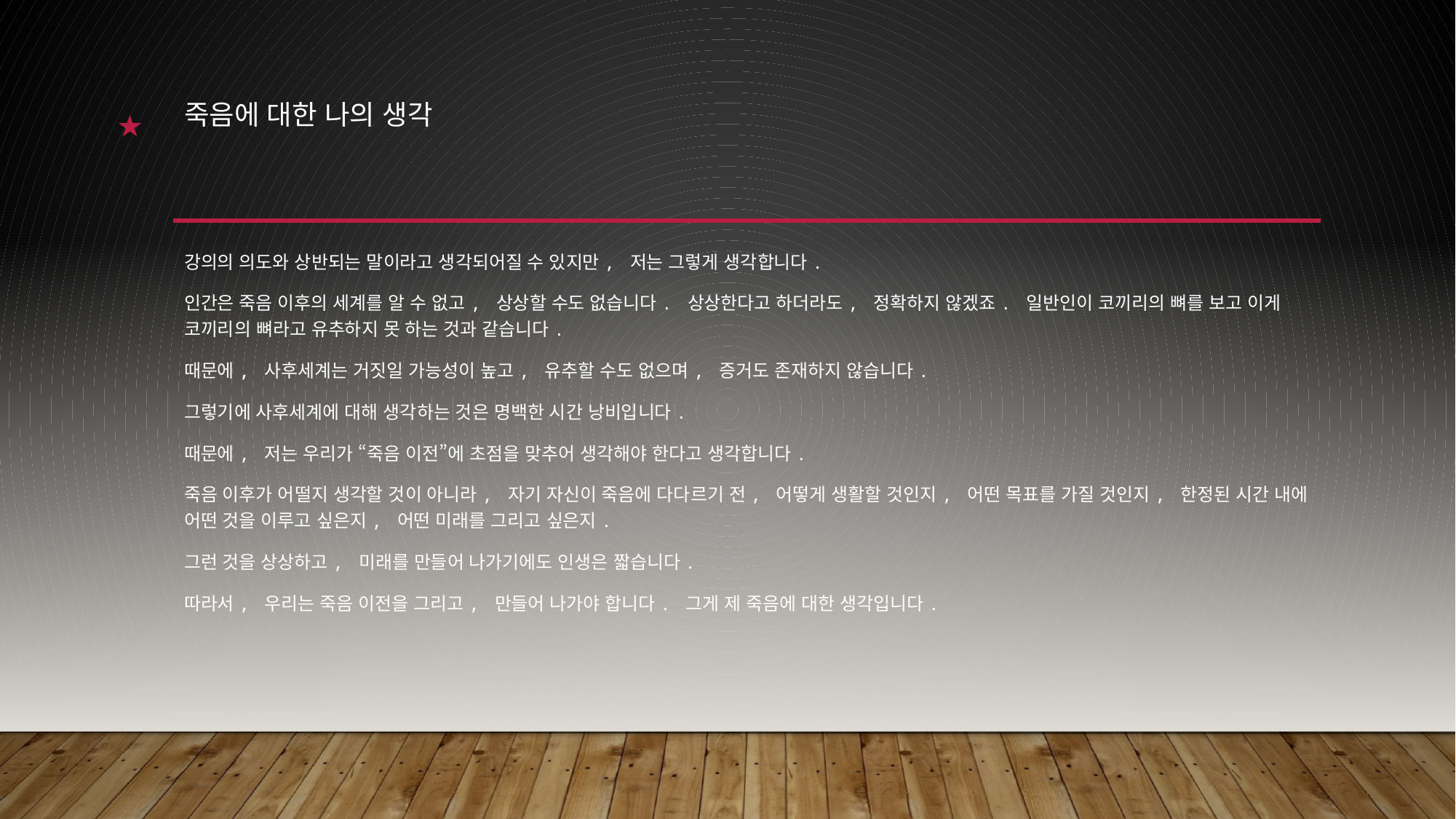

★
# 죽음에 대한 나의 생각
강의의 의도와 상반되는 말이라고 생각되어질 수 있지만, 저는 그렇게 생각합니다.
인간은 죽음 이후의 세계를 알 수 없고, 상상할 수도 없습니다. 상상한다고 하더라도, 정확하지 않겠죠. 일반인이 코끼리의 뼈를 보고 이게 코끼리의 뼈라고 유추하지 못 하는 것과 같습니다.
때문에, 사후세계는 거짓일 가능성이 높고, 유추할 수도 없으며, 증거도 존재하지 않습니다.
그렇기에 사후세계에 대해 생각하는 것은 명백한 시간 낭비입니다.
때문에, 저는 우리가 “죽음 이전”에 초점을 맞추어 생각해야 한다고 생각합니다.
죽음 이후가 어떨지 생각할 것이 아니라, 자기 자신이 죽음에 다다르기 전, 어떻게 생활할 것인지, 어떤 목표를 가질 것인지, 한정된 시간 내에 어떤 것을 이루고 싶은지, 어떤 미래를 그리고 싶은지.
그런 것을 상상하고, 미래를 만들어 나가기에도 인생은 짧습니다.
따라서, 우리는 죽음 이전을 그리고, 만들어 나가야 합니다. 그게 제 죽음에 대한 생각입니다.